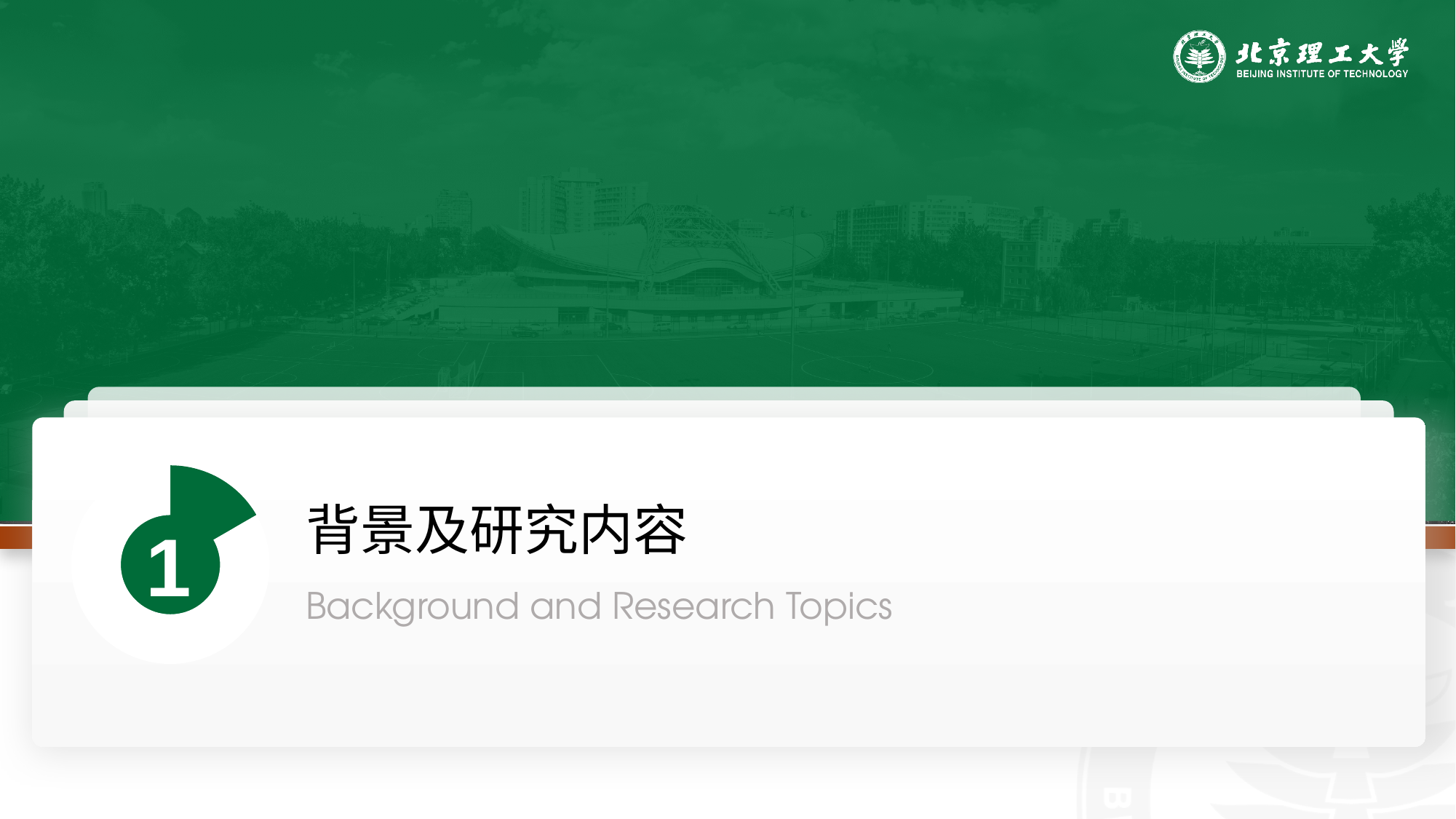

### Chart

| Category |  |
|---|---|

### Chart

| Category |
|---|
背景及研究内容
1
Background and Research Topics